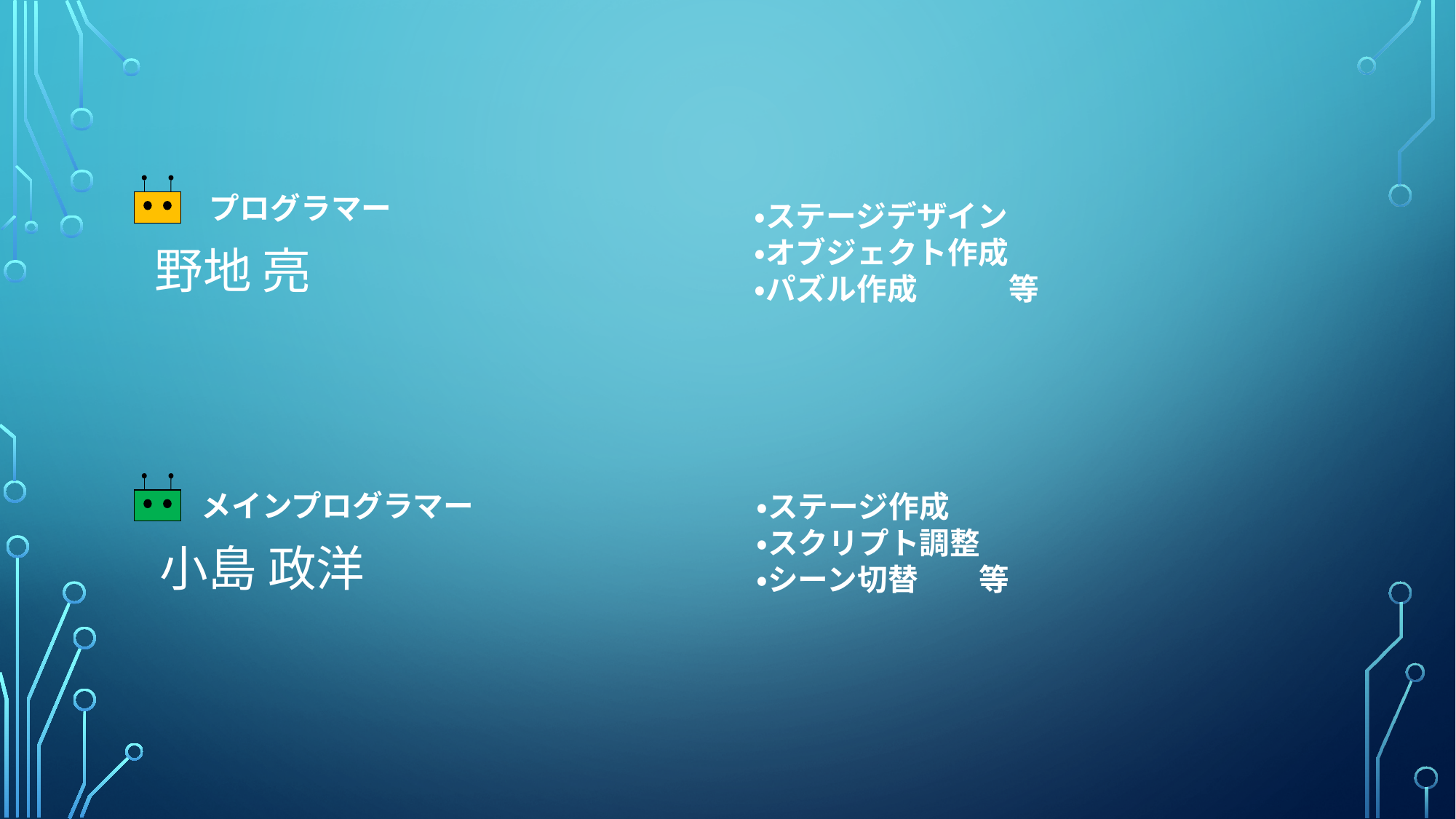

プログラマー
野地 亮
・ステージデザイン
・オブジェクト作成
・パズル作成　　　等

メインプログラマー
小島 政洋
・ステージ作成
・スクリプト調整
・シーン切替　　等